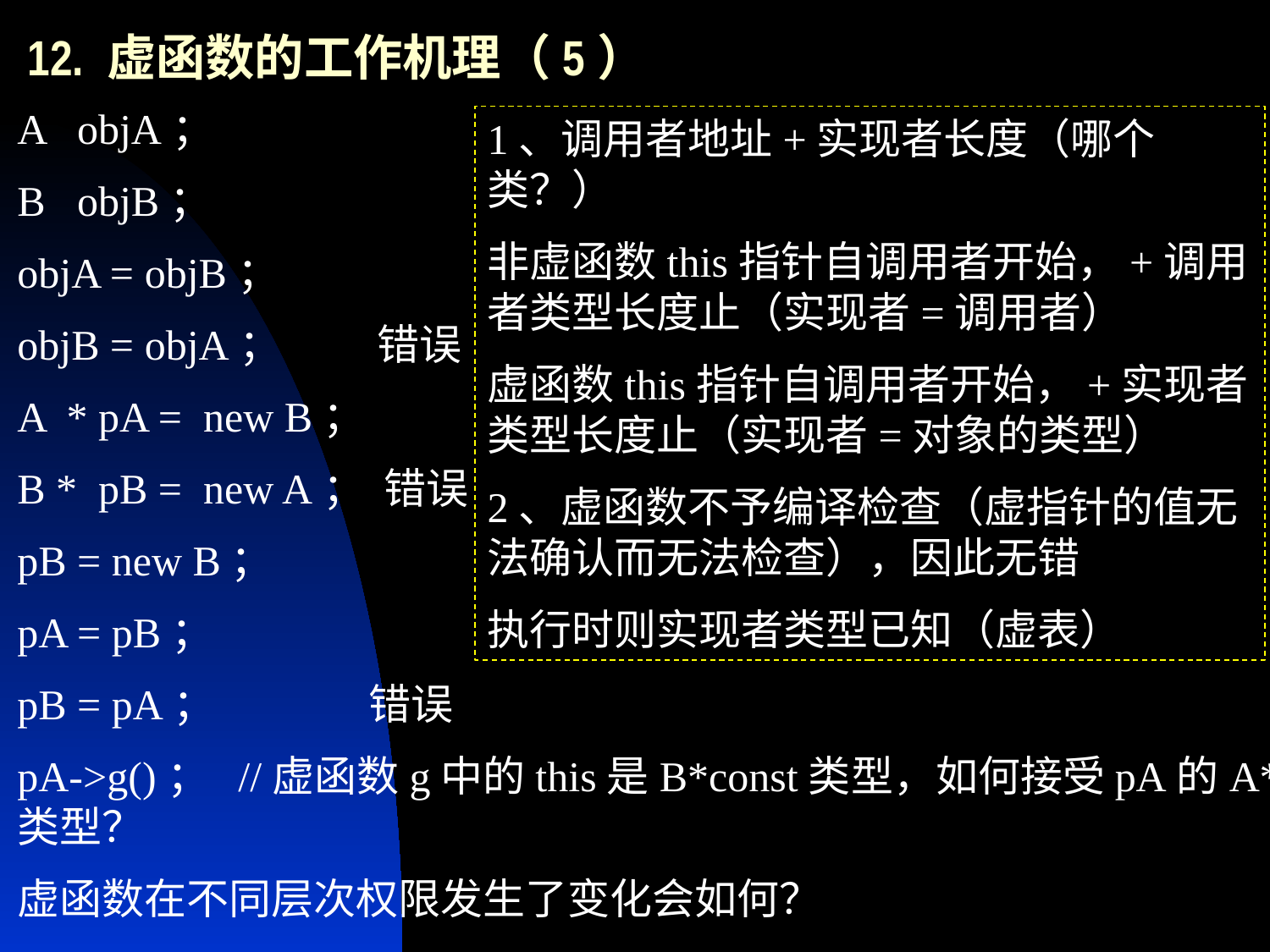

# 12. 虚函数的工作机理（5）
A   objA；
B   objB；
objA = objB；
objB = objA；          错误
A  * pA =  new B；
B *  pB =  new A；  错误
pB = new B；
pA = pB；
pB = pA；                错误
pA->g()；  //虚函数g中的this是B*const类型，如何接受pA的A*类型？
虚函数在不同层次权限发生了变化会如何？
1、调用者地址+实现者长度（哪个类？）
非虚函数this指针自调用者开始，+调用者类型长度止（实现者=调用者）
虚函数this指针自调用者开始，+实现者类型长度止（实现者=对象的类型）
2、虚函数不予编译检查（虚指针的值无法确认而无法检查），因此无错
执行时则实现者类型已知（虚表）